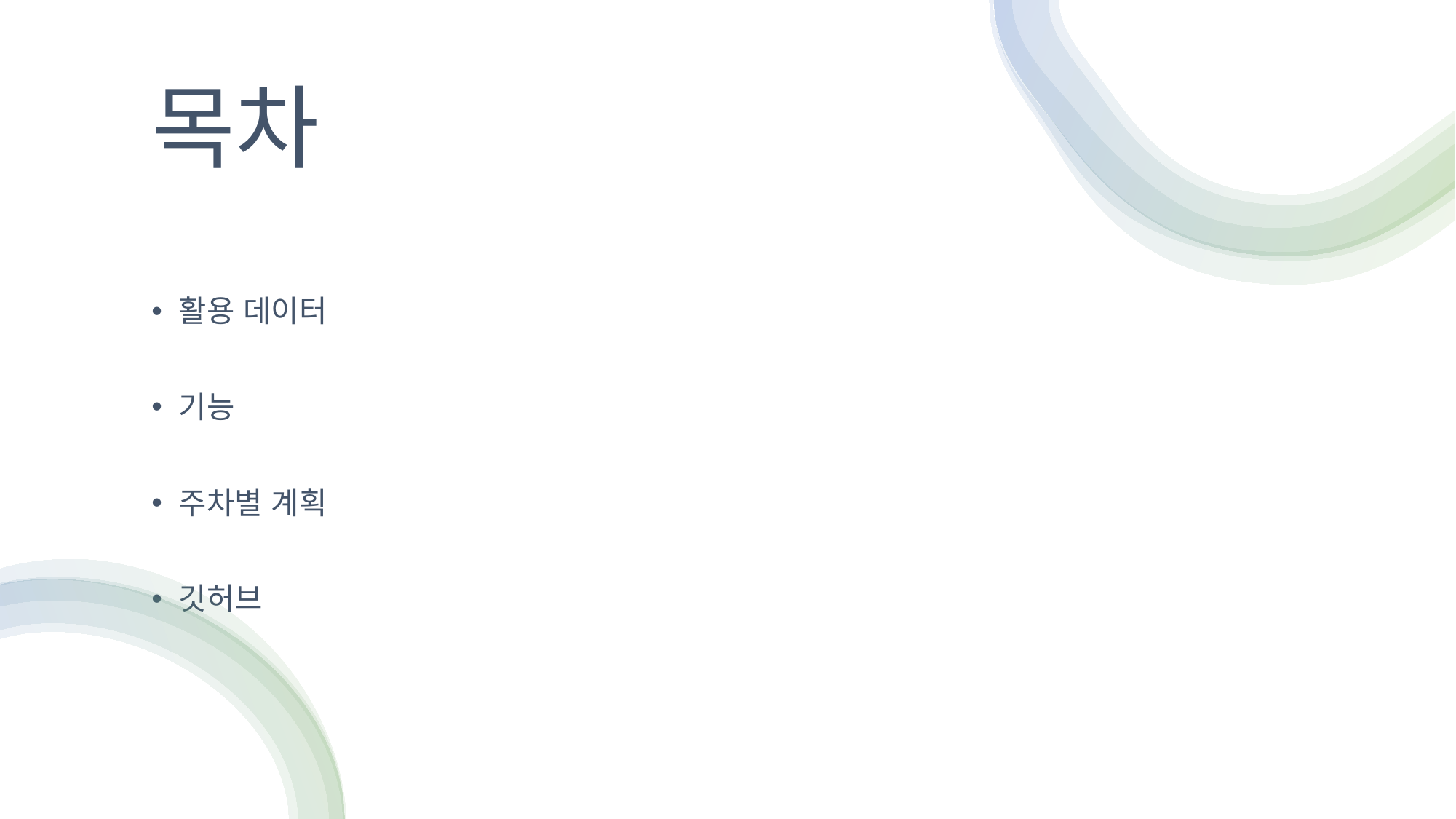

# 목차
활용 데이터

기능

주차별 계획

깃허브